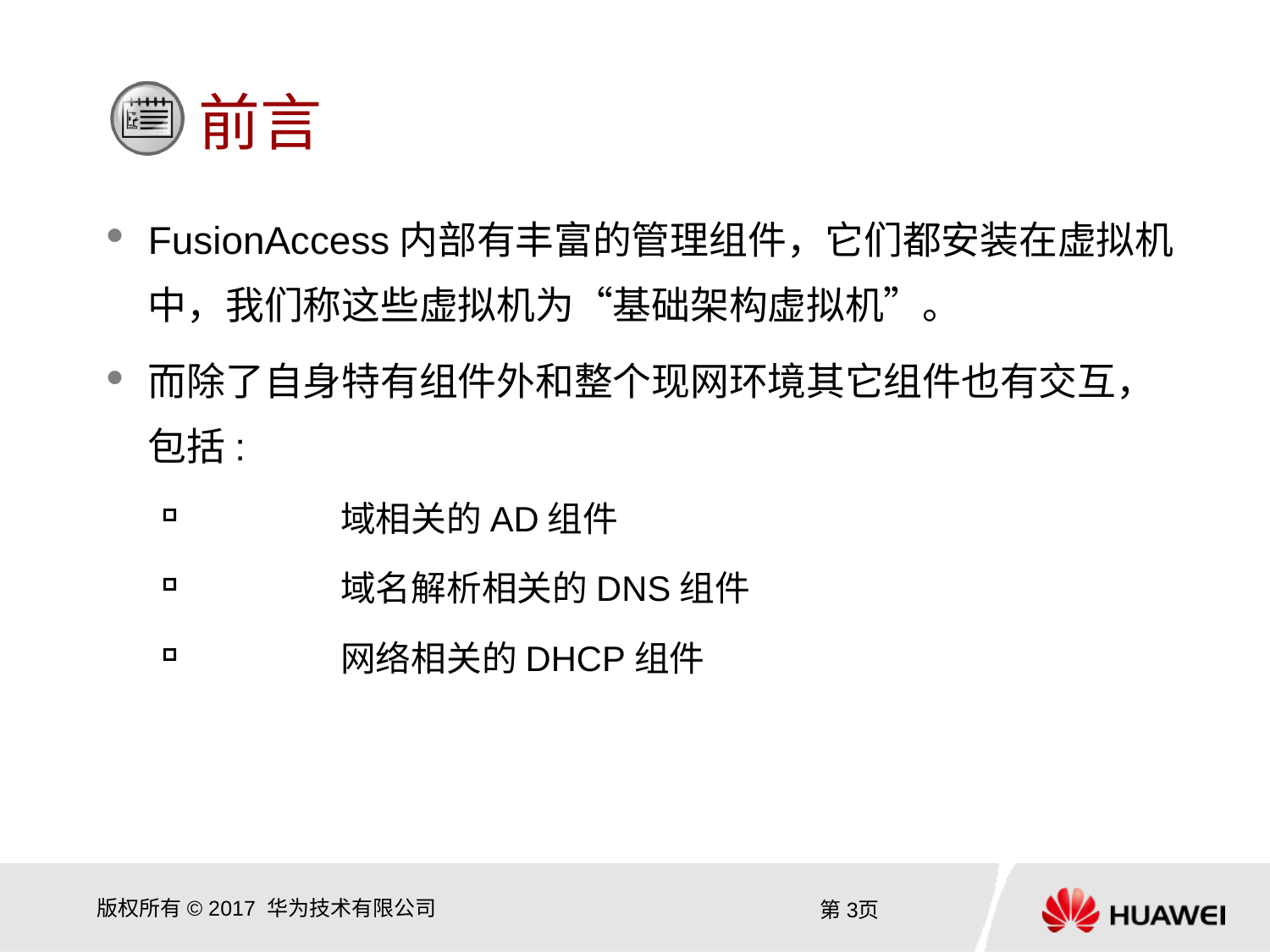

FusionAccess内部有丰富的管理组件，它们都安装在虚拟机中，我们称这些虚拟机为“基础架构虚拟机”。
而除了自身特有组件外和整个现网环境其它组件也有交互，包括:
	 域相关的AD组件
	 域名解析相关的DNS组件
	 网络相关的DHCP组件